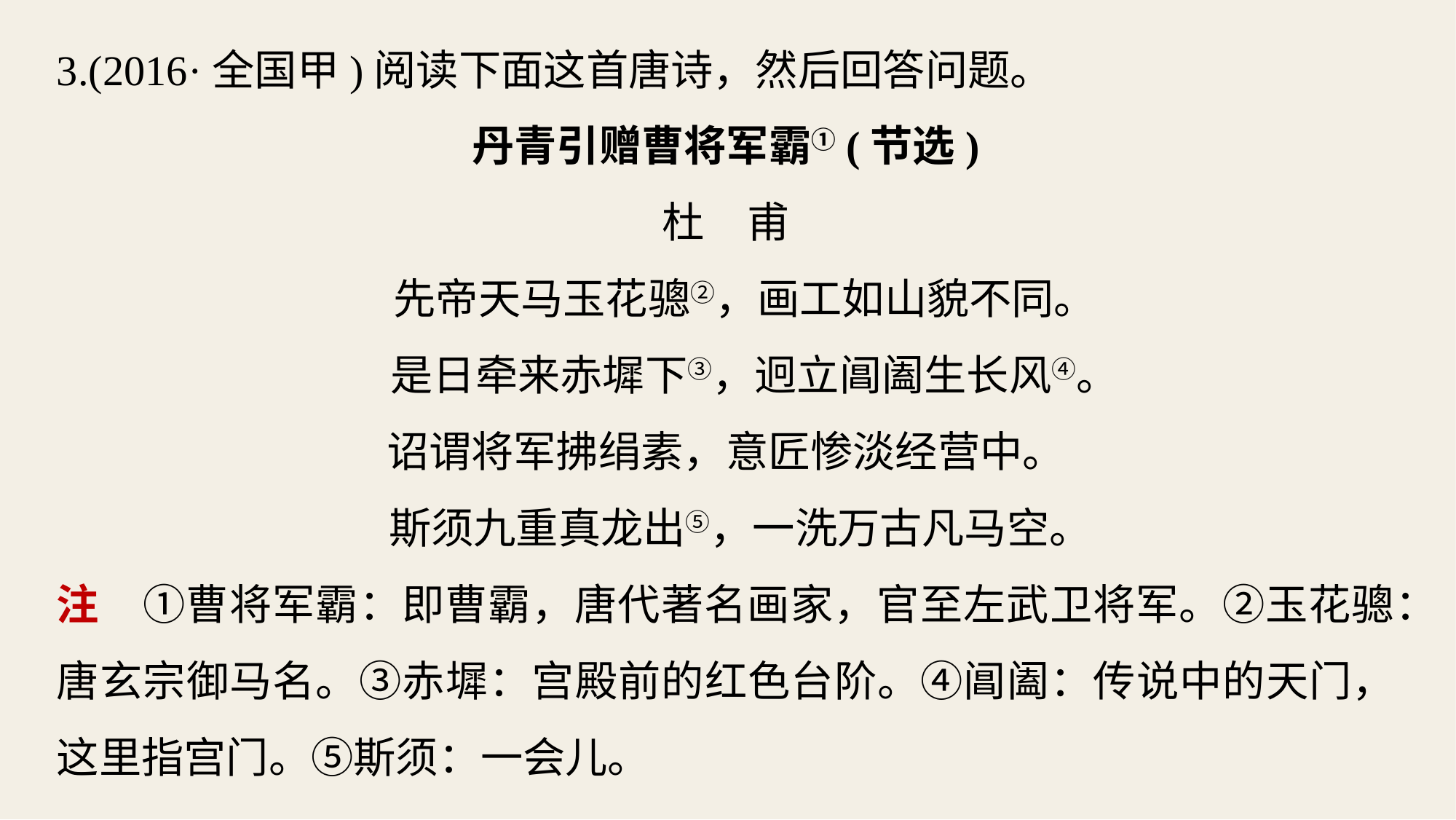

3.(2016·全国甲)阅读下面这首唐诗，然后回答问题。
丹青引赠曹将军霸①(节选)
杜　甫
   先帝天马玉花骢②，画工如山貌不同。
     是日牵来赤墀下③，迥立阊阖生长风④。
诏谓将军拂绢素，意匠惨淡经营中。
  斯须九重真龙出⑤，一洗万古凡马空。
注　①曹将军霸：即曹霸，唐代著名画家，官至左武卫将军。②玉花骢：唐玄宗御马名。③赤墀：宫殿前的红色台阶。④阊阖：传说中的天门，这里指宫门。⑤斯须：一会儿。